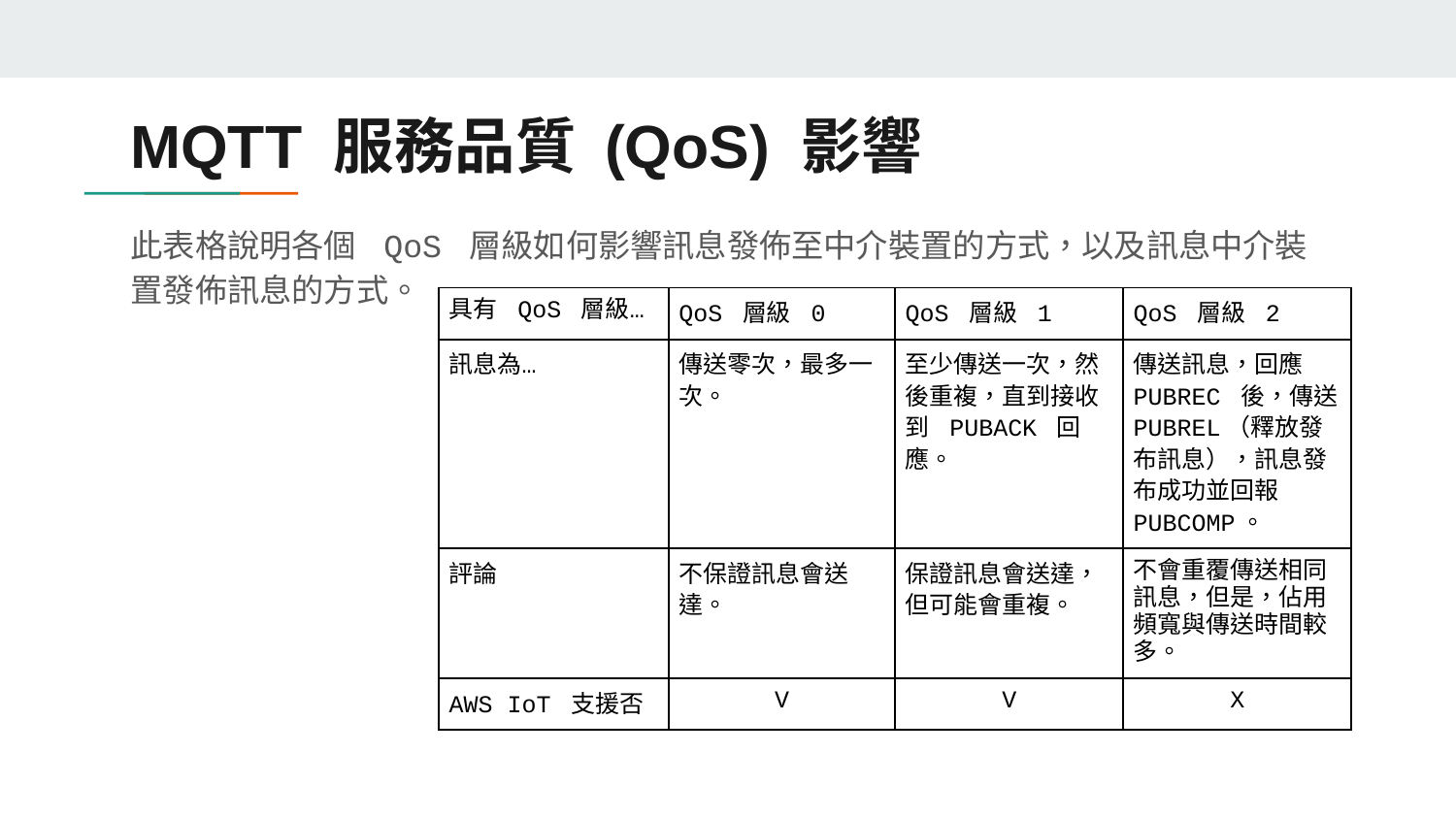

# MQTT 服務品質 (QoS) 影響
此表格說明各個 QoS 層級如何影響訊息發佈至中介裝置的方式，以及訊息中介裝置發佈訊息的方式。
| 具有 QoS 層級… | QoS 層級 0 | QoS 層級 1 | QoS 層級 2 |
| --- | --- | --- | --- |
| 訊息為… | 傳送零次，最多一次。 | 至少傳送一次，然後重複，直到接收到 PUBACK 回應。 | 傳送訊息，回應PUBREC 後，傳送 PUBREL（釋放發布訊息），訊息發布成功並回報PUBCOMP。 |
| 評論 | 不保證訊息會送達。 | 保證訊息會送達，但可能會重複。 | 不會重覆傳送相同訊息，但是，佔用頻寬與傳送時間較多。 |
| AWS IoT 支援否 | V | V | X |